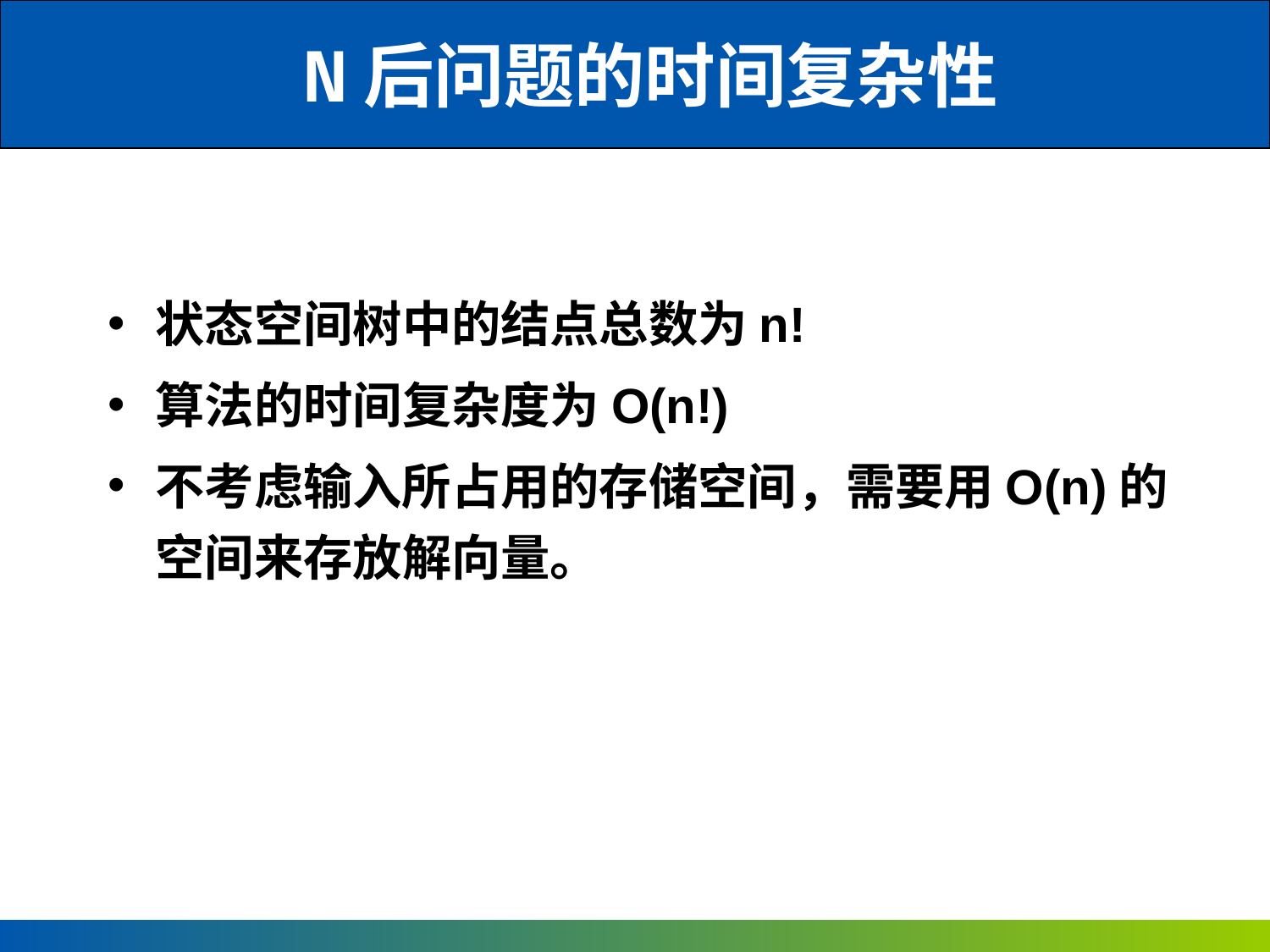

# N后问题的时间复杂性
状态空间树中的结点总数为n!
算法的时间复杂度为O(n!)
不考虑输入所占用的存储空间，需要用O(n)的空间来存放解向量。